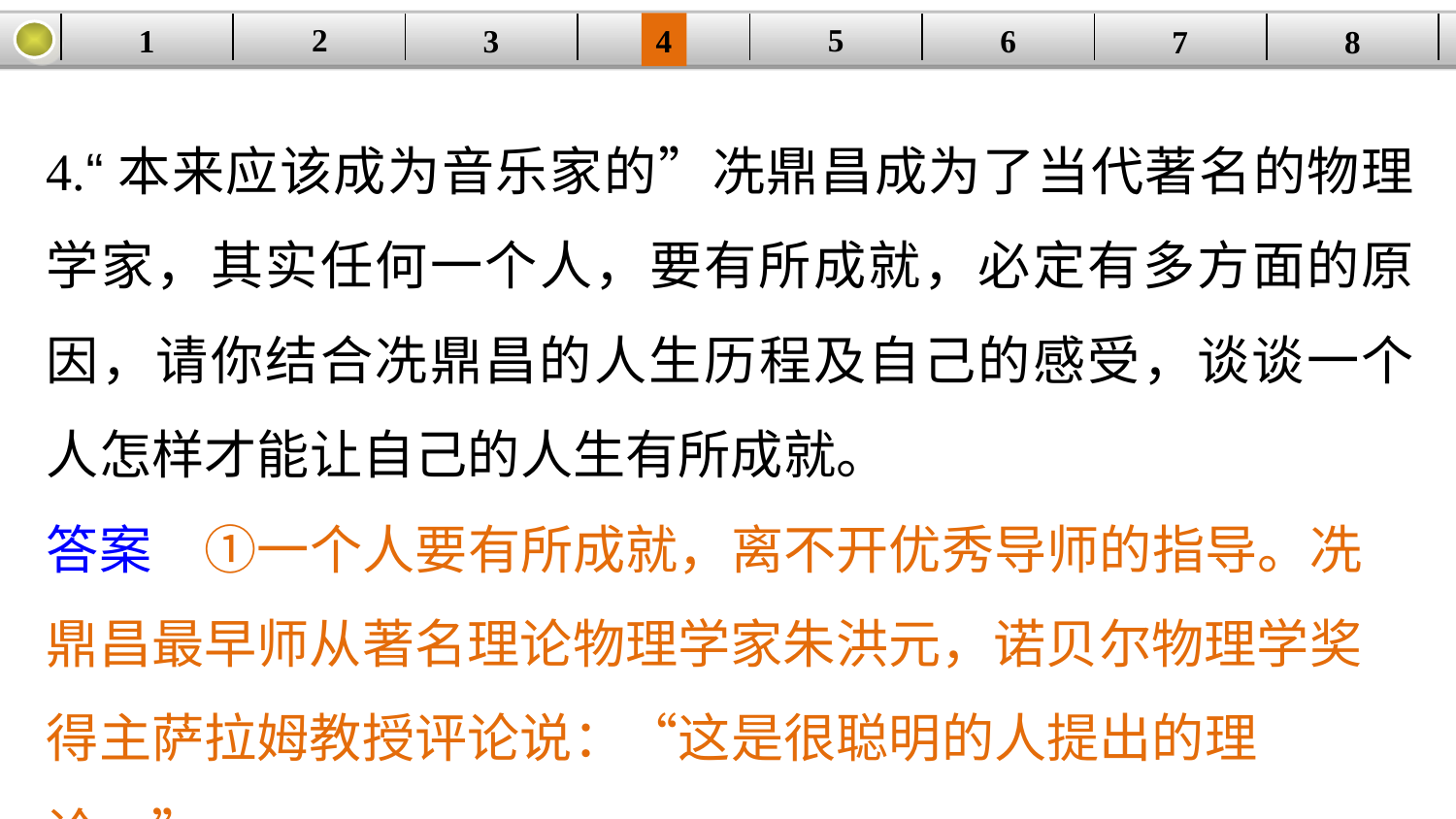

5
2
1
4
6
|  |  |  |  |  |  |  |  |
| --- | --- | --- | --- | --- | --- | --- | --- |
3
8
7

4.“本来应该成为音乐家的”冼鼎昌成为了当代著名的物理学家，其实任何一个人，要有所成就，必定有多方面的原因，请你结合冼鼎昌的人生历程及自己的感受，谈谈一个人怎样才能让自己的人生有所成就。
答案　①一个人要有所成就，离不开优秀导师的指导。冼鼎昌最早师从著名理论物理学家朱洪元，诺贝尔物理学奖得主萨拉姆教授评论说：“这是很聪明的人提出的理论。”